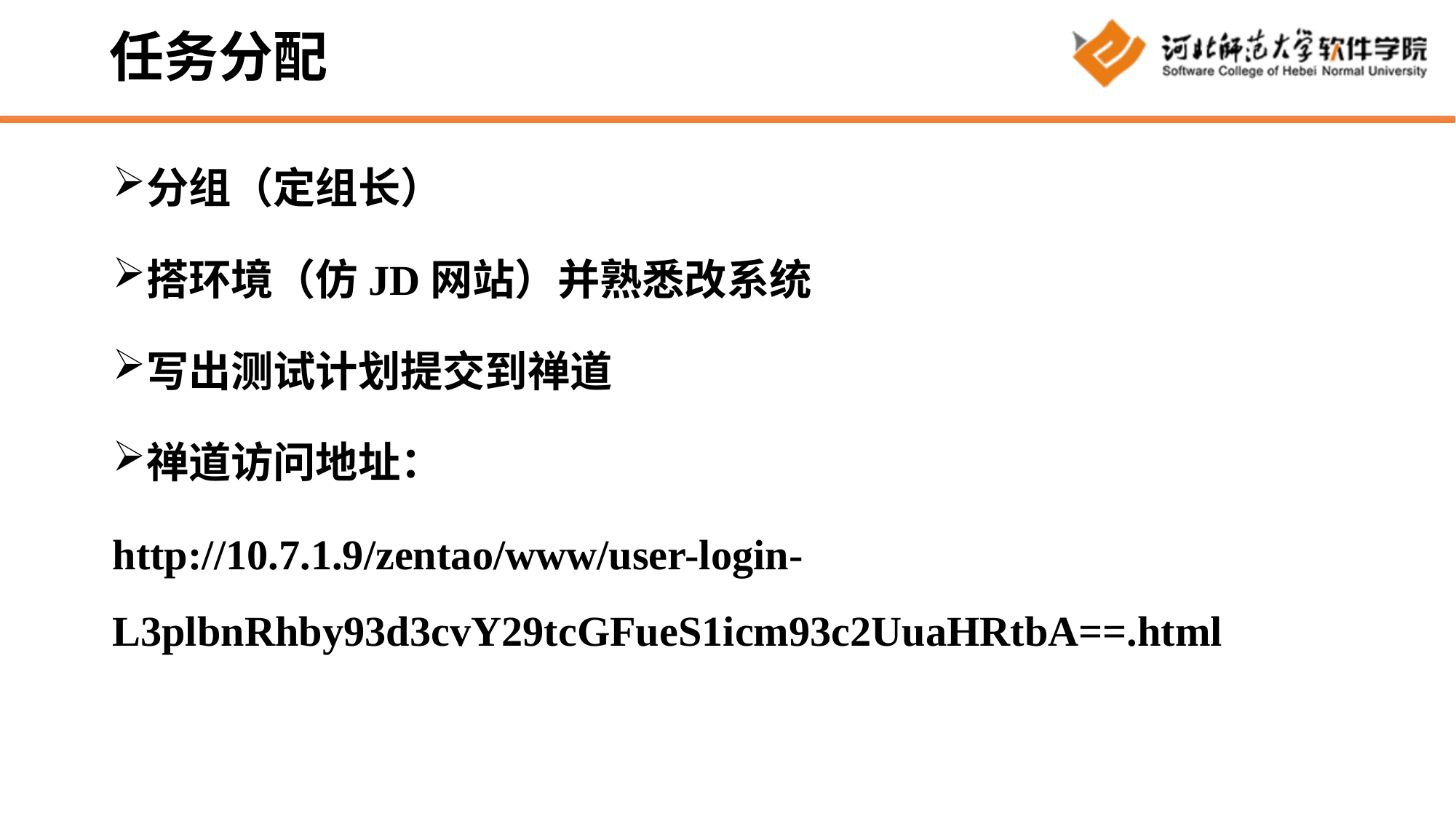

# 任务分配
分组（定组长）
搭环境（仿JD网站）并熟悉改系统
写出测试计划提交到禅道
禅道访问地址：
http://10.7.1.9/zentao/www/user-login-L3plbnRhby93d3cvY29tcGFueS1icm93c2UuaHRtbA==.html